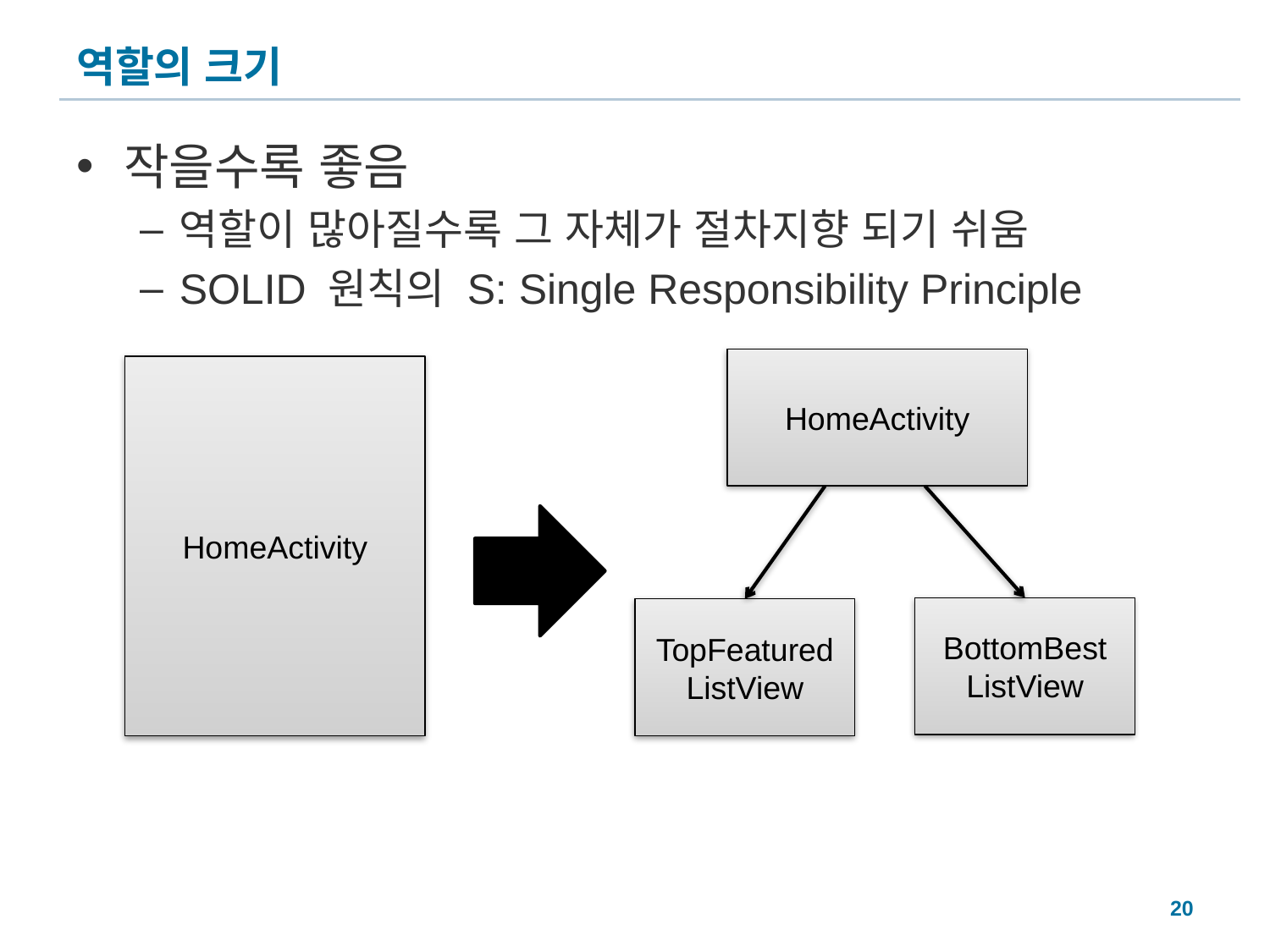

# 역할의 크기
작을수록 좋음
역할이 많아질수록 그 자체가 절차지향 되기 쉬움
SOLID 원칙의 S: Single Responsibility Principle
HomeActivity
HomeActivity

BottomBest
ListView
TopFeatured
ListView
20